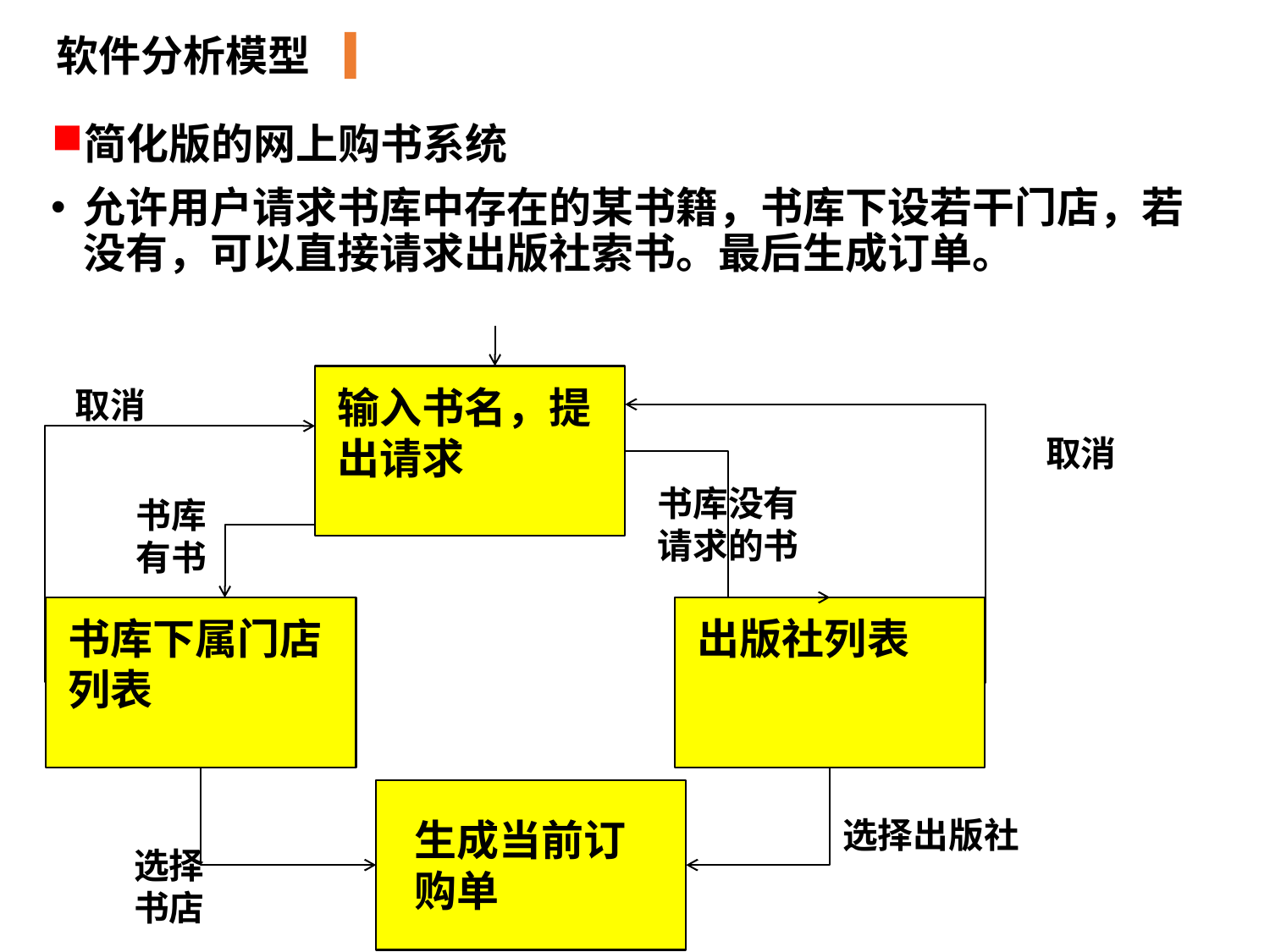

软件分析模型

简化版的网上购书系统
允许用户请求书库中存在的某书籍，书库下设若干门店，若没有，可以直接请求出版社索书。最后生成订单。

输入书名，提出请求
取消
取消
书库没有请求的书
书库有书

书库下属门店列表
出版社列表

选择出版社
生成当前订购单
选择书店